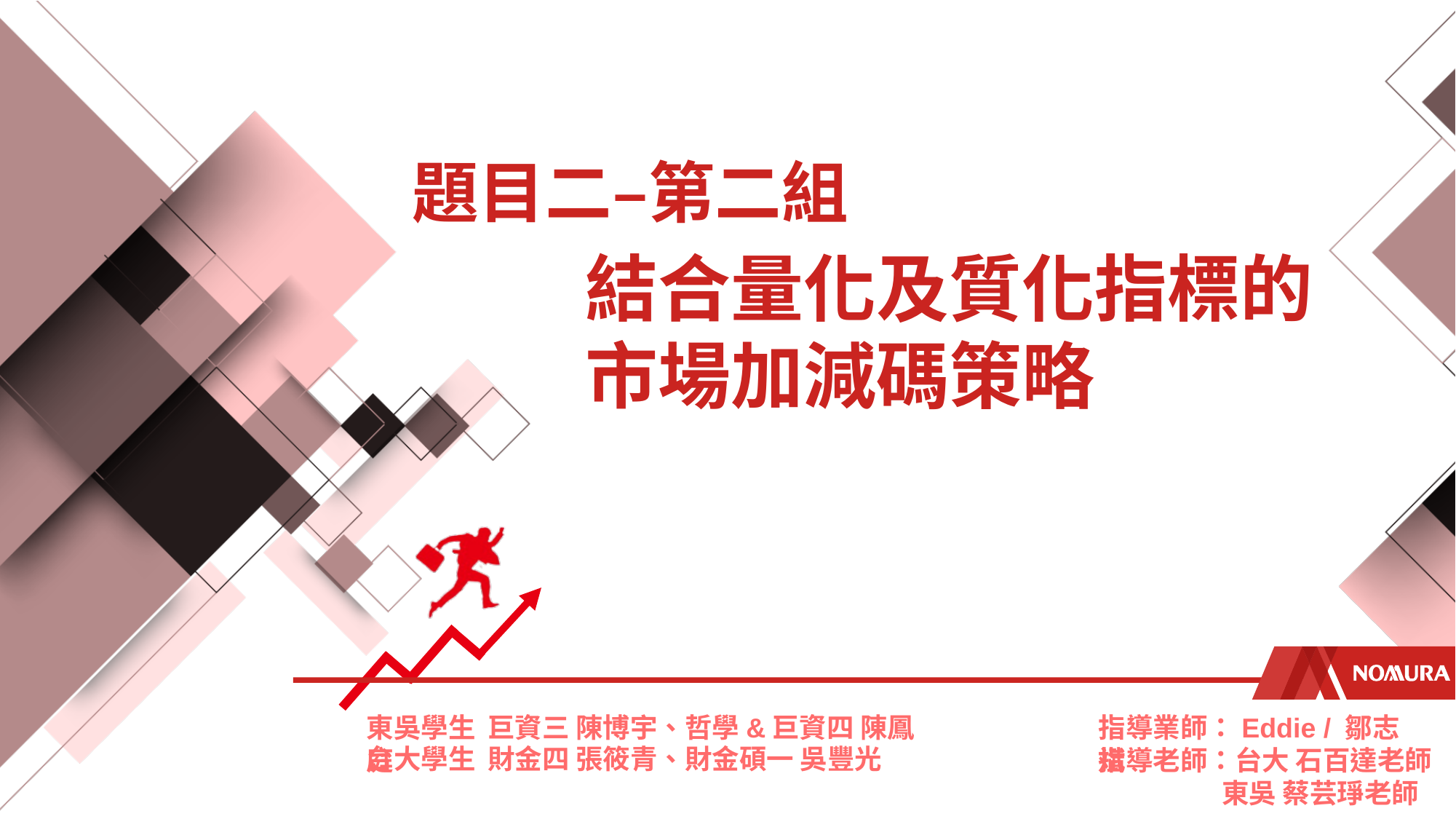

題目二–第二組
結合量化及質化指標的
市場加減碼策略
東吳學生  巨資三 陳博宇、哲學&巨資四 陳鳳庭
台大學生  財金四 張筱青、財金碩一 吳豐光
指導業師：Eddie / 鄒志斌
指導老師：台大 石百達老師
                    東吳 蔡芸琤老師